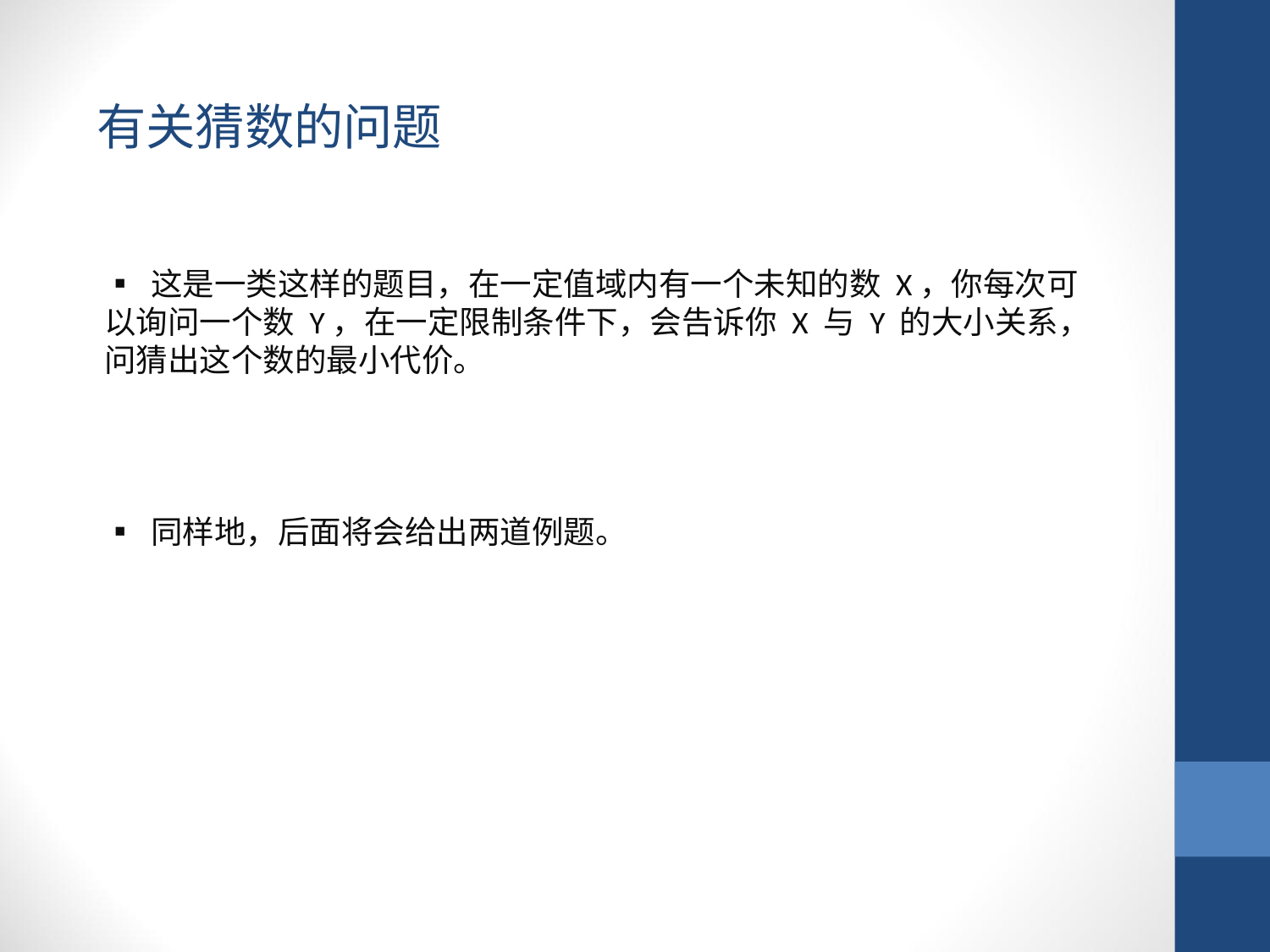

有关猜数的问题
▪ 这是一类这样的题目，在一定值域内有一个未知的数 X，你每次可以询问一个数 Y，在一定限制条件下，会告诉你 X 与 Y 的大小关系，问猜出这个数的最小代价。
▪ 同样地，后面将会给出两道例题。